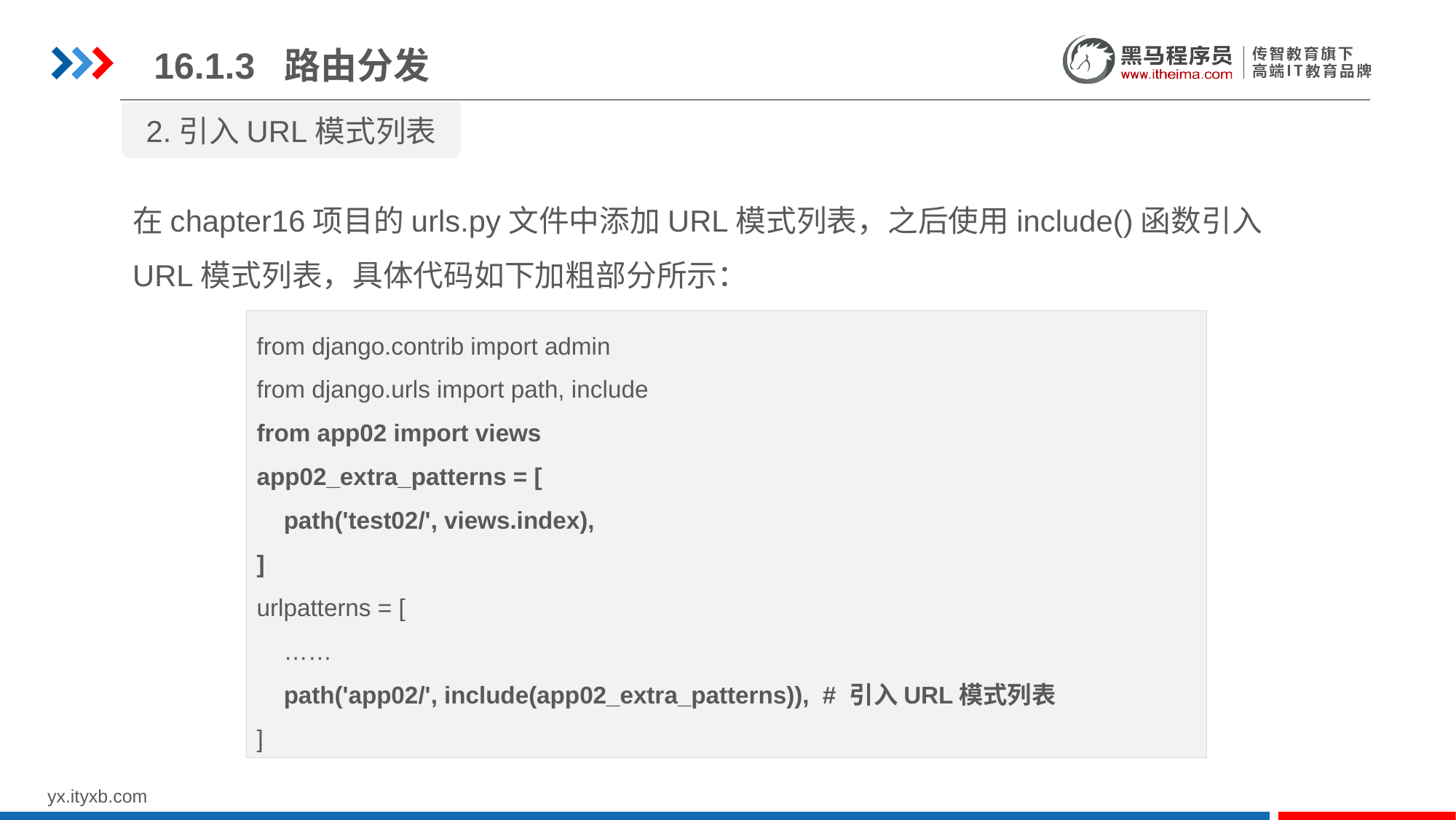

16.1.3  路由分发

2.引入URL模式列表
在chapter16项目的urls.py文件中添加URL模式列表，之后使用include()函数引入URL模式列表，具体代码如下加粗部分所示：
from django.contrib import admin
from django.urls import path, include
from app02 import views
app02_extra_patterns = [
    path('test02/', views.index),
]
urlpatterns = [
    ……
    path('app02/', include(app02_extra_patterns)),  # 引入URL模式列表
]